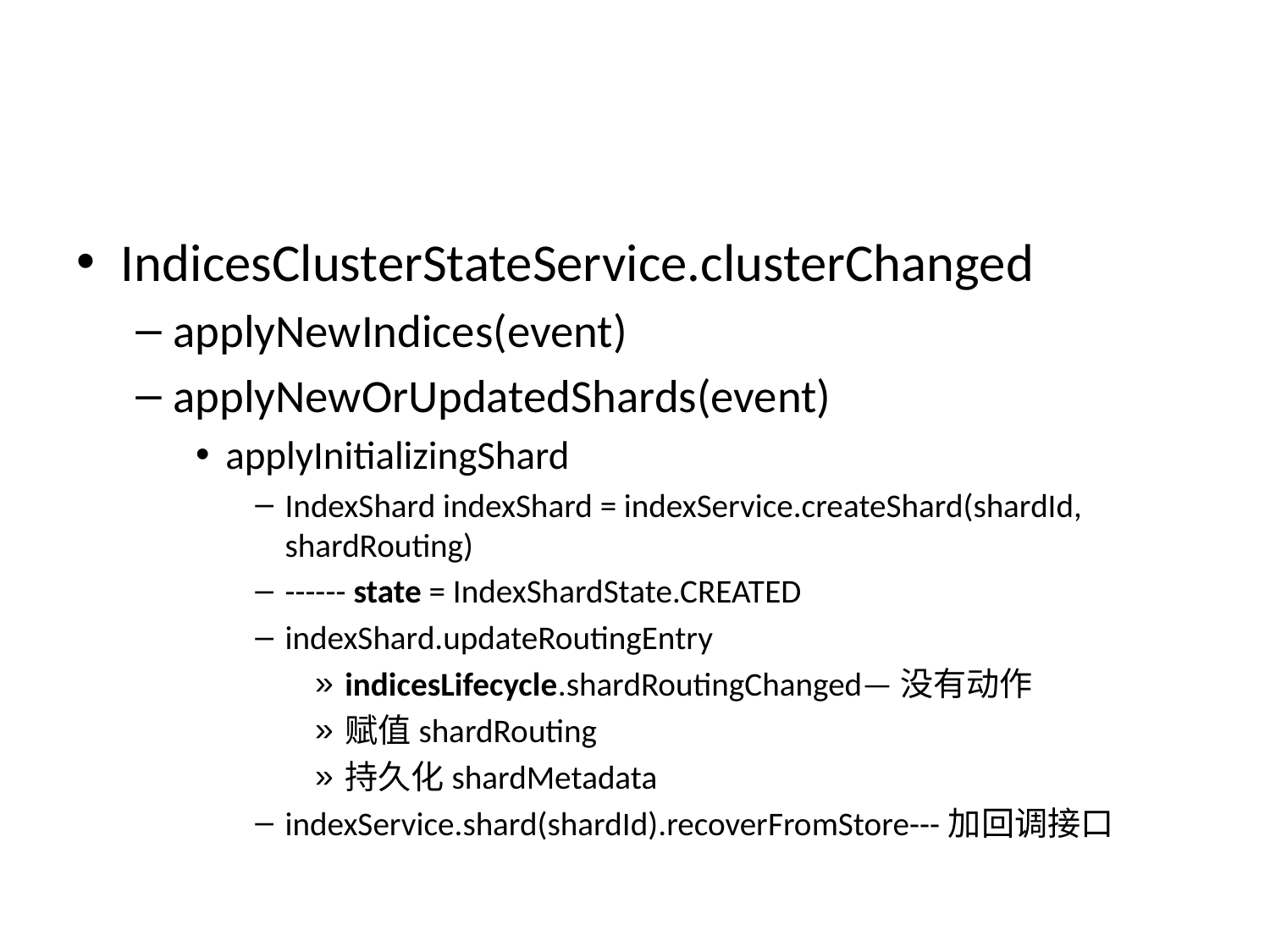

#
IndicesClusterStateService.clusterChanged
applyNewIndices(event)
applyNewOrUpdatedShards(event)
applyInitializingShard
IndexShard indexShard = indexService.createShard(shardId, shardRouting)
------ state = IndexShardState.CREATED
indexShard.updateRoutingEntry
indicesLifecycle.shardRoutingChanged—没有动作
赋值shardRouting
持久化shardMetadata
indexService.shard(shardId).recoverFromStore---加回调接口